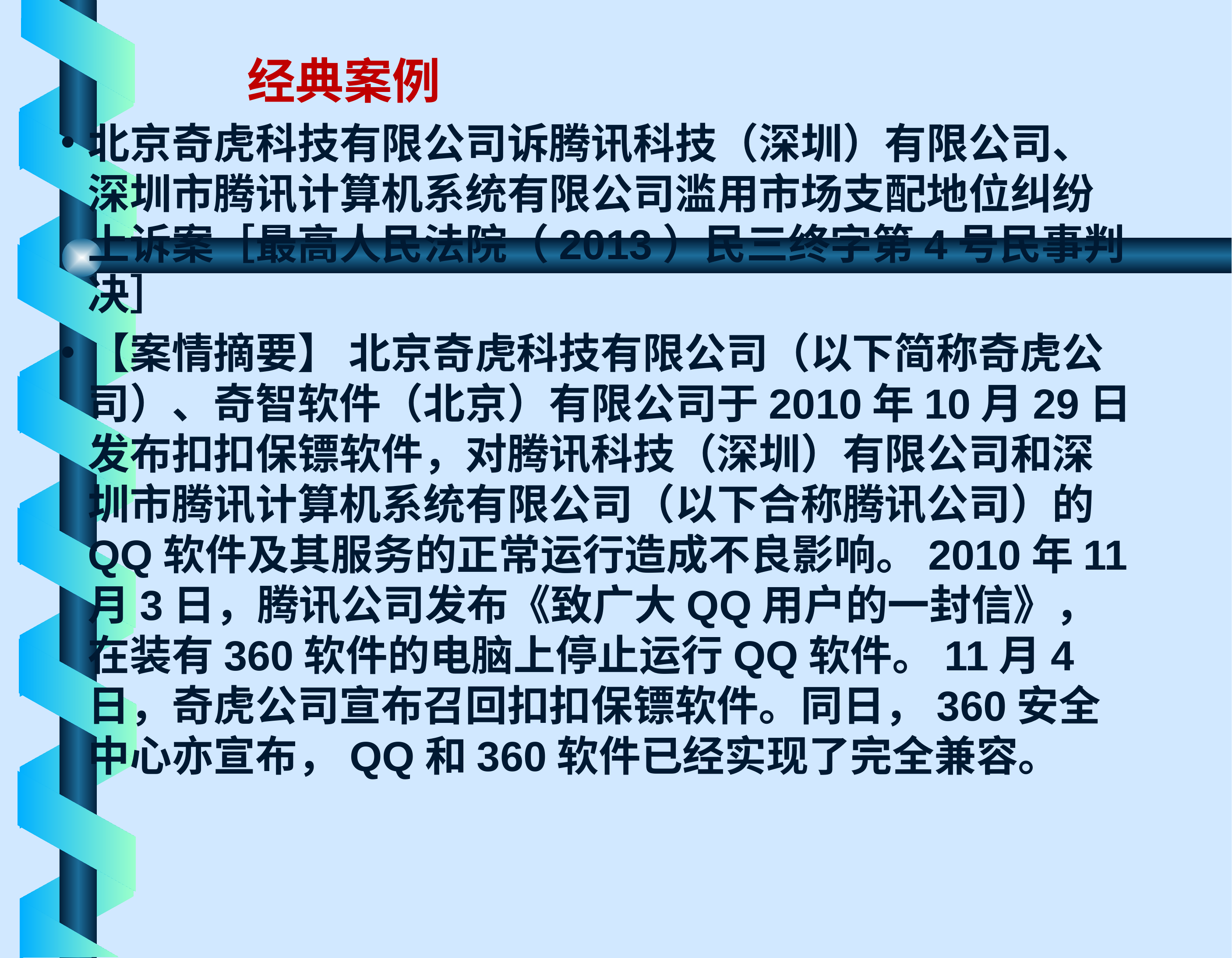

经典案例
北京奇虎科技有限公司诉腾讯科技（深圳）有限公司、深圳市腾讯计算机系统有限公司滥用市场支配地位纠纷上诉案［最高人民法院（2013）民三终字第4号民事判决］
【案情摘要】 北京奇虎科技有限公司（以下简称奇虎公司）、奇智软件（北京）有限公司于2010年10月29日发布扣扣保镖软件，对腾讯科技（深圳）有限公司和深圳市腾讯计算机系统有限公司（以下合称腾讯公司）的QQ软件及其服务的正常运行造成不良影响。2010年11月3日，腾讯公司发布《致广大QQ用户的一封信》，在装有360软件的电脑上停止运行QQ软件。11月4日，奇虎公司宣布召回扣扣保镖软件。同日，360安全中心亦宣布，QQ和360软件已经实现了完全兼容。
#